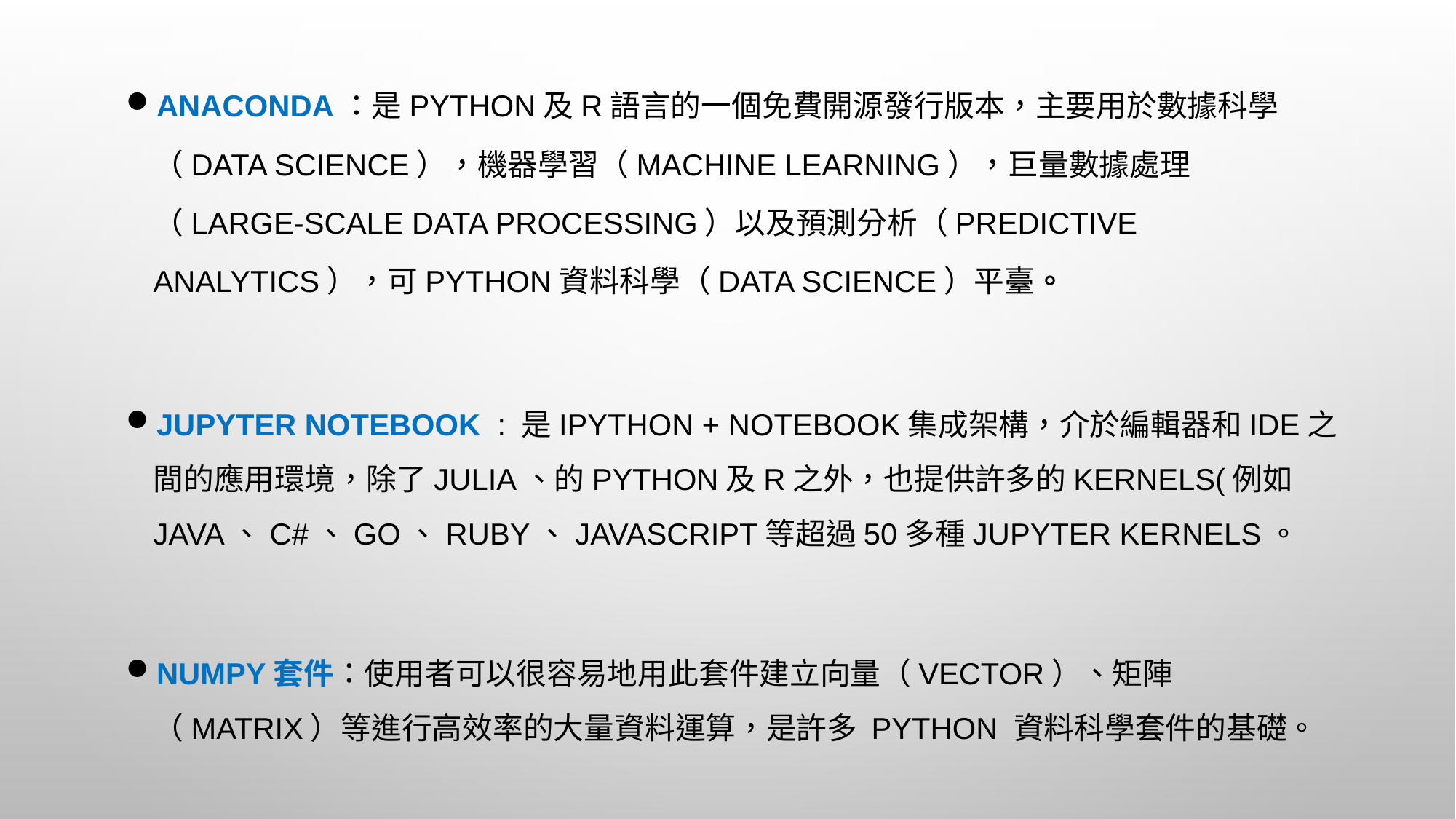

Anaconda：是Python及R語言的一個免費開源發行版本，主要用於數據科學（Data Science），機器學習（Machine Learning），巨量數據處理（Large-Scale Data Processing）以及預測分析（Predictive Analytics），可Python資料科學（Data Science）平臺​。

Jupyter Notebook  : 是IPython + Notebook集成架構，介於編輯器和IDE之間的應用環境，除了Julia、的Python及R之外，也提供許多的kernels(例如Java、C#、Go、Ruby、JavaScript等超過50多種Jupyter kernels。

Numpy套件：使用者可以很容易地用此套件建立向量（Vector）、矩陣（Matrix）等進行高效率的大量資料運算，是許多 Python 資料科學套件的基礎。